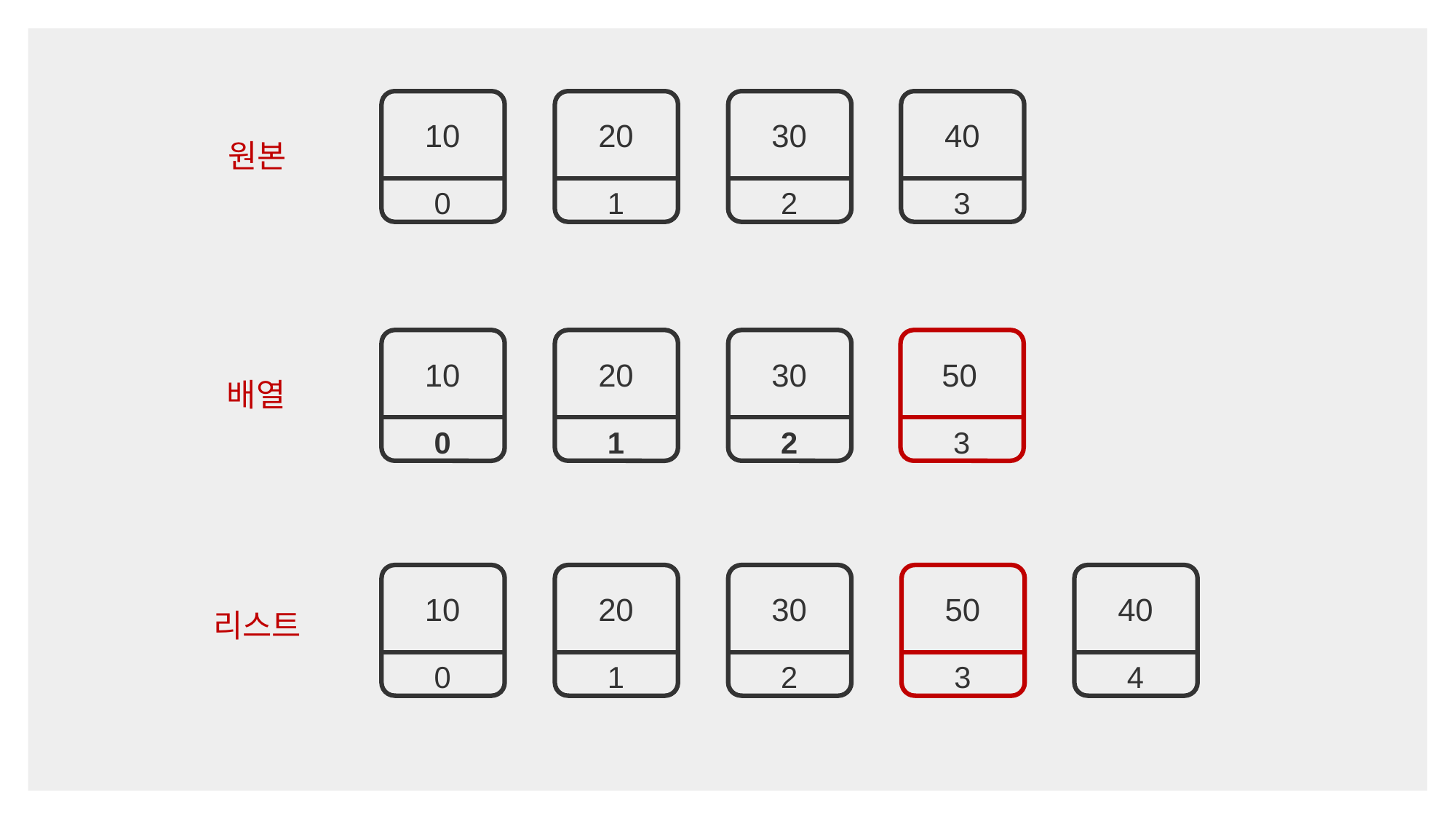

10
0

20
1

30
2

40
3
원본

10
0

20
1

30
2

50
배열
3

10
0

20
1

30
50
40
2
3
4
리스트